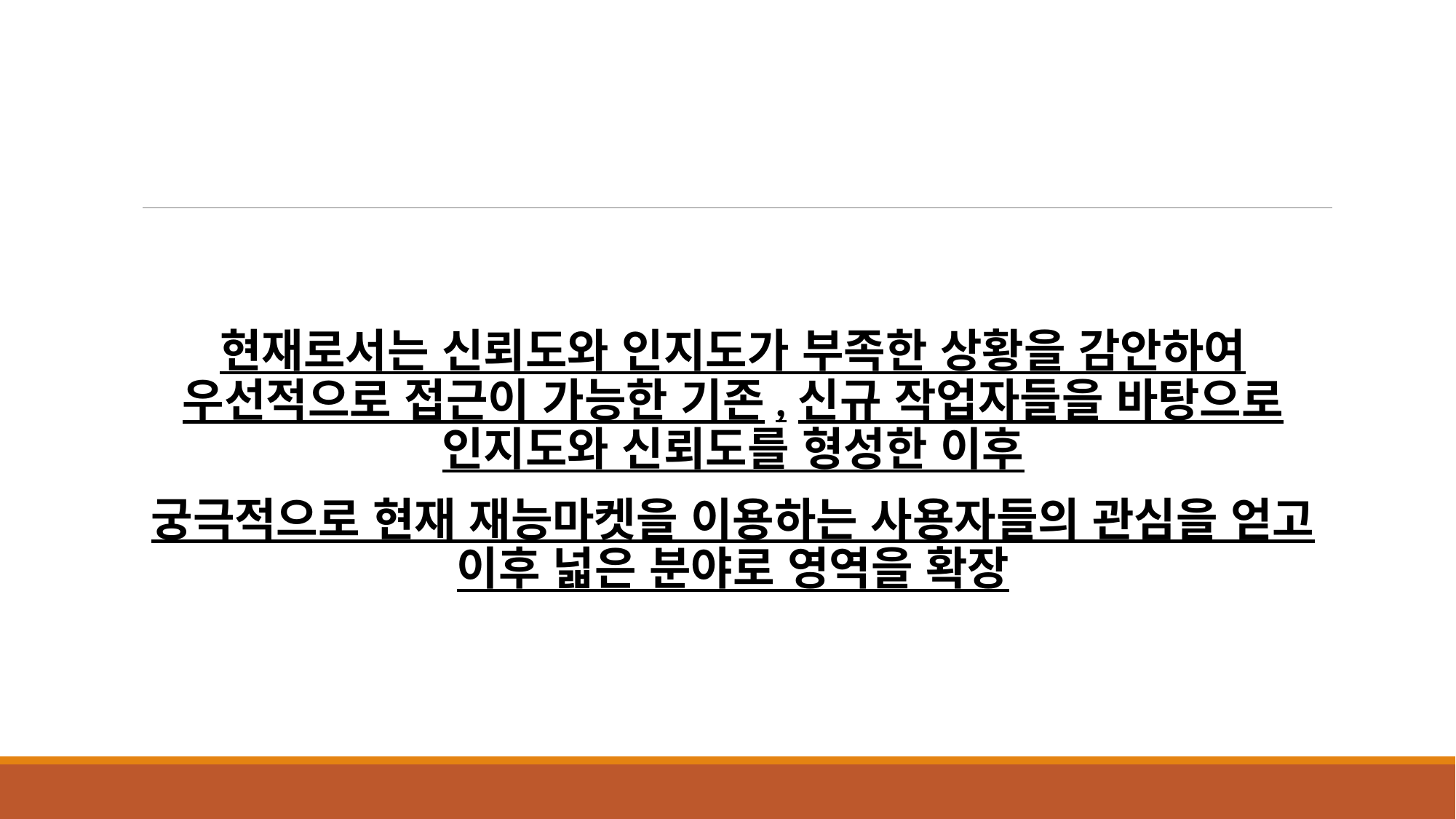

현재로서는 신뢰도와 인지도가 부족한 상황을 감안하여 우선적으로 접근이 가능한 기존,신규 작업자들을 바탕으로 인지도와 신뢰도를 형성한 이후
궁극적으로 현재 재능마켓을 이용하는 사용자들의 관심을 얻고 이후 넓은 분야로 영역을 확장